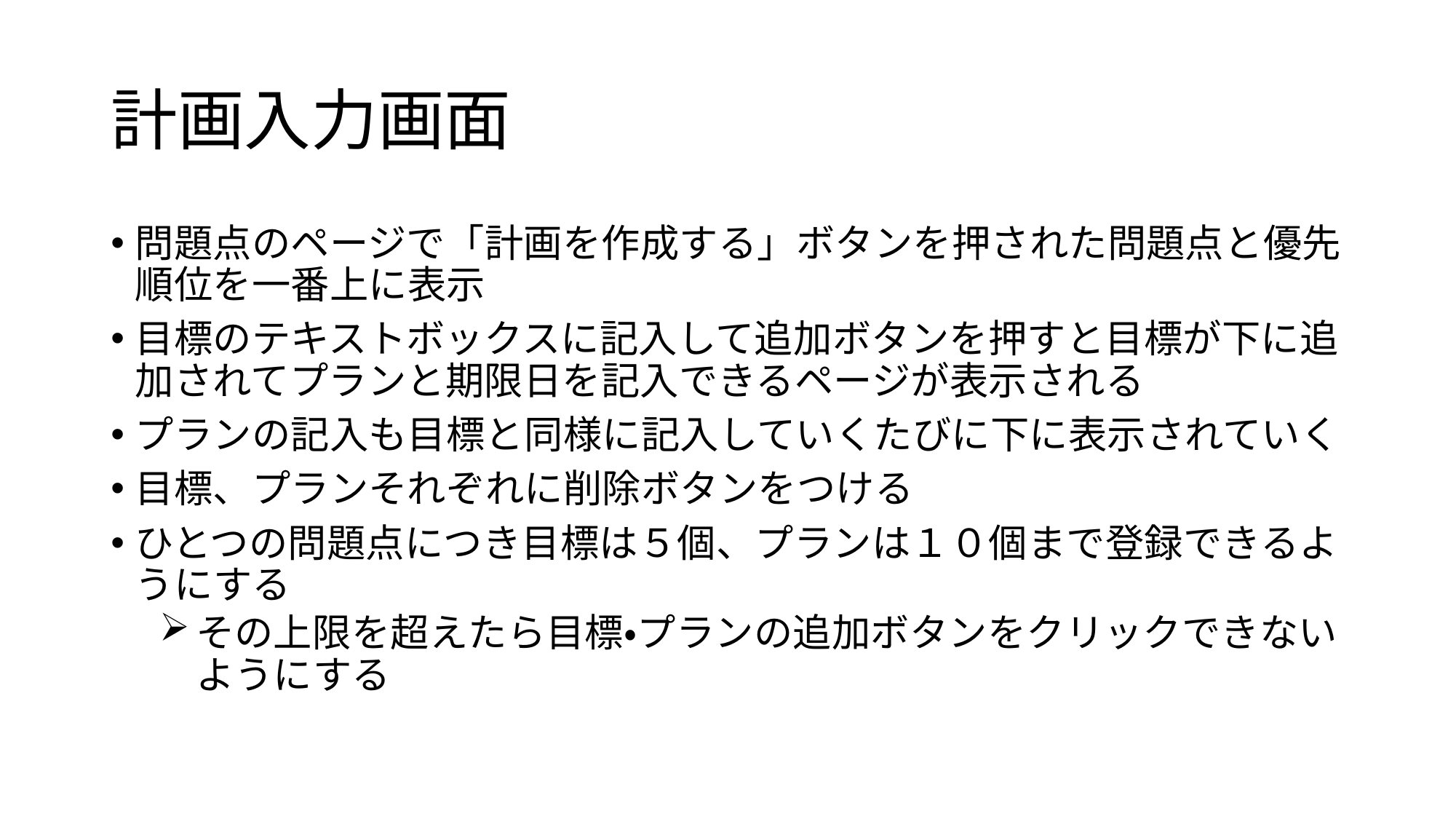

# 計画入力画面
問題点のページで「計画を作成する」ボタンを押された問題点と優先順位を一番上に表示
目標のテキストボックスに記入して追加ボタンを押すと目標が下に追加されてプランと期限日を記入できるページが表示される
プランの記入も目標と同様に記入していくたびに下に表示されていく
目標、プランそれぞれに削除ボタンをつける
ひとつの問題点につき目標は５個、プランは１０個まで登録できるようにする
その上限を超えたら目標・プランの追加ボタンをクリックできないようにする